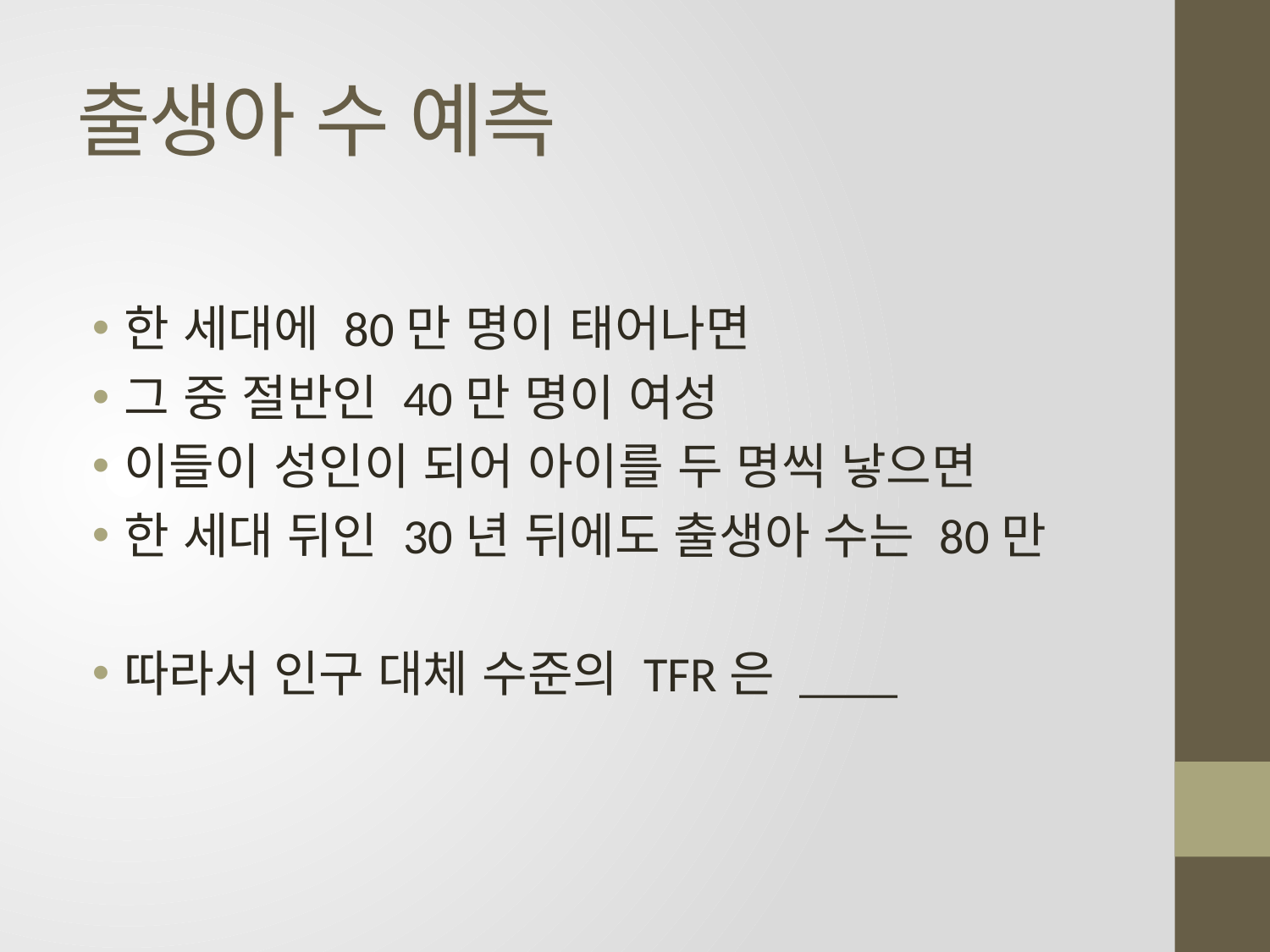

# 출생아 수 예측

한 세대에 80만 명이 태어나면
그 중 절반인 40만 명이 여성
이들이 성인이 되어 아이를 두 명씩 낳으면
한 세대 뒤인 30년 뒤에도 출생아 수는 80만

따라서 인구 대체 수준의 TFR은 ____